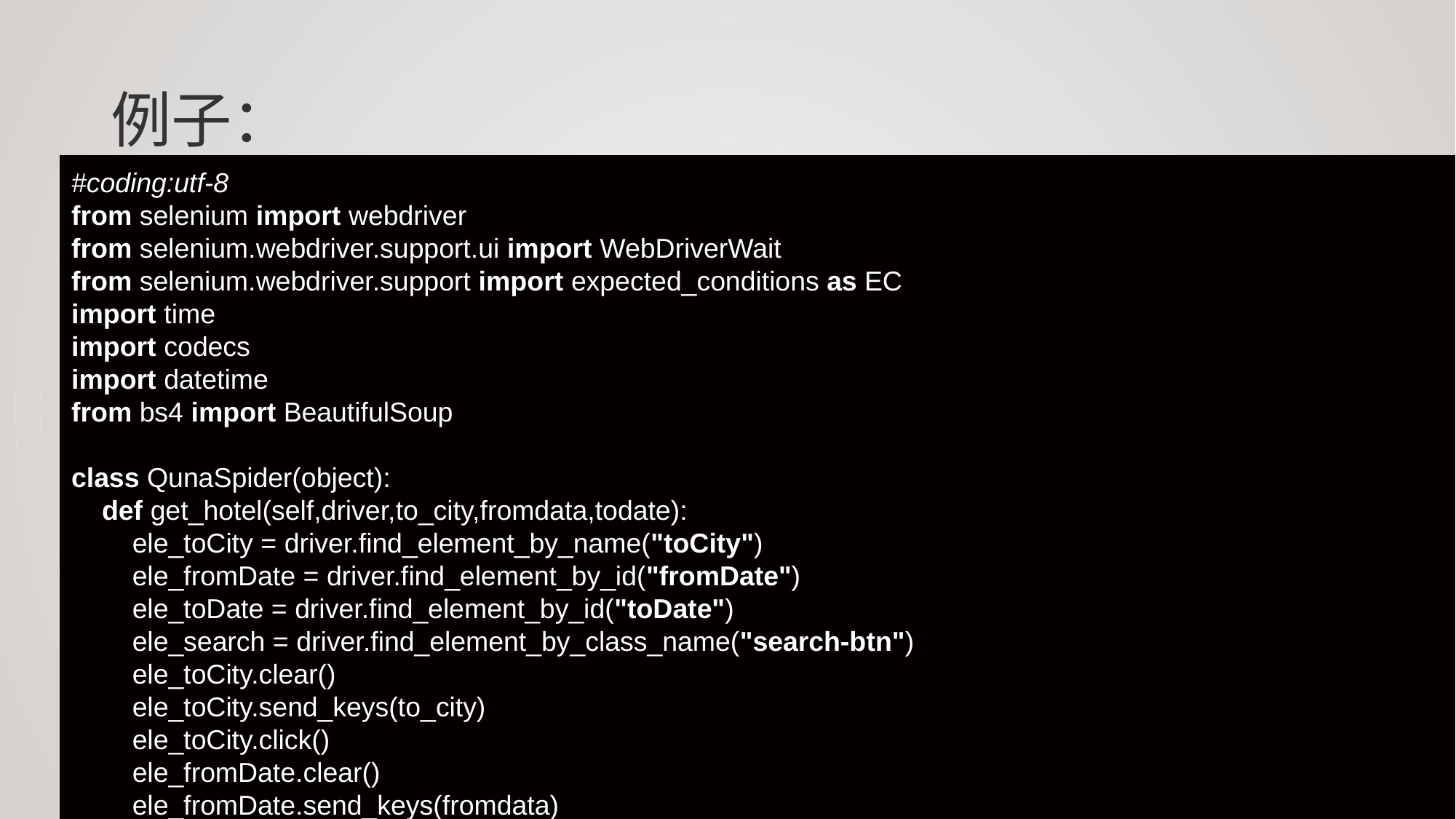

# 例子：
#coding:utf-8
from selenium import webdriver
from selenium.webdriver.support.ui import WebDriverWait
from selenium.webdriver.support import expected_conditions as EC
import time
import codecs
import datetime
from bs4 import BeautifulSoup
class QunaSpider(object):
    def get_hotel(self,driver,to_city,fromdata,todate):
        ele_toCity = driver.find_element_by_name("toCity")
        ele_fromDate = driver.find_element_by_id("fromDate")
        ele_toDate = driver.find_element_by_id("toDate")
        ele_search = driver.find_element_by_class_name("search-btn")
        ele_toCity.clear()
        ele_toCity.send_keys(to_city)
        ele_toCity.click()
        ele_fromDate.clear()
        ele_fromDate.send_keys(fromdata)
        ele_toDate.clear()
        ele_toDate.send_keys(todate)
        ele_search.click()
        page_num=0
        while True:
            try:
                WebDriverWait(driver,10).until(
                    EC.title_contains(unicode(to_city))
                )
            except Exception,e:
                print e
                break
            time.sleep(5)
            js="window.scrollTo(0,document.body.scrollHeight);"
            driver.execute_script(js)
            time.sleep(5)
            htm_const=driver.page_source
            soup=BeautifulSoup(htm_const,"html.parser",from_encoding='utf-8')
            infos=soup.find_all(class_="item_hotel_info")
            f=codecs.open(unicode(to_city)+unicode(fromdata)+u".html",'a','utf-8')
            for  info in infos:
                f.write(str(page_num)+'--'*50)
                content=info.get_text().replace(" ","").replace("\t","").strip()
                for line in [ln for ln in content.splitlines() if ln.strip()]:
                    f.write(line)
                    f.write('\r\n')
            f.close()
            try:
                next_page=WebDriverWait(driver,10).until(EC.visibility_of(driver.find_element_by_css_selector(".item.next")))
                next_page.click()
                page_num+=1
                time.sleep(10)
            except Exception,e:
                print e
                break
    def crawl(self,root_url,to_city):
        today=datetime.date.today().strftime('%Y-%m-%d')
        tomorrow=datetime.date.today()+datetime.timedelta(days=1)
        tomorrow=tomorrow.strftime('%Y-%m-%d')
        driver=webdriver.Firefox()
        driver.set_page_load_timeout(50)
        driver.get(root_url)
        driver.maximize_window()
        driver.implicitly_wait(10)
        self.get_hotel(driver,to_city,today,tomorrow)
        print today,tomorrow
if __name__=="__main__":
    spider=QunaSpider()
    spider.crawl("http://hotel.qunar.com/",u"上海")